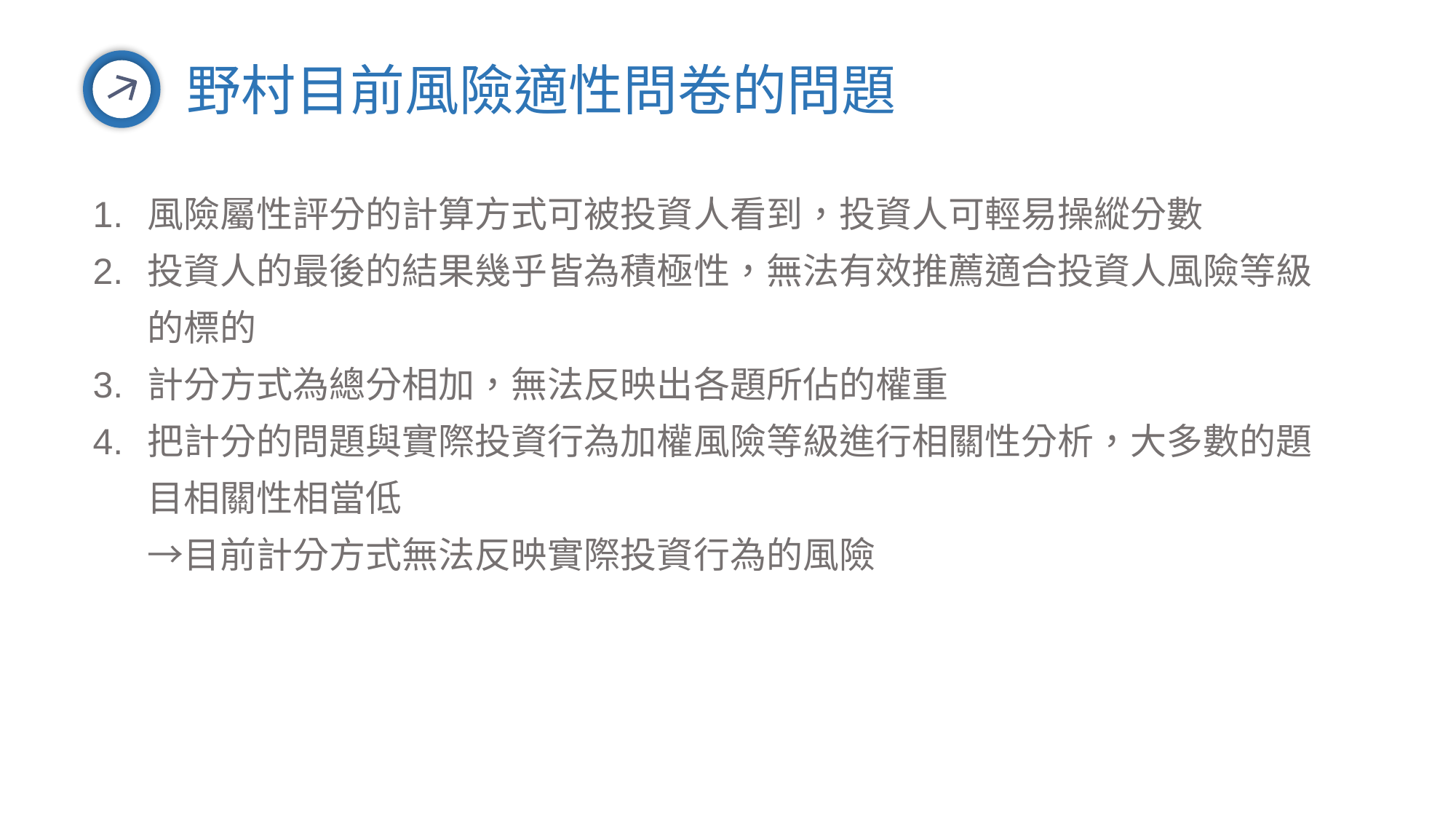

野村目前風險適性問卷的問題

風險屬性評分的計算方式可被投資人看到，投資人可輕易操縱分數
投資人的最後的結果幾乎皆為積極性，無法有效推薦適合投資人風險等級的標的
計分方式為總分相加，無法反映出各題所佔的權重
把計分的問題與實際投資行為加權風險等級進行相關性分析，大多數的題目相關性相當低
→目前計分方式無法反映實際投資行為的風險